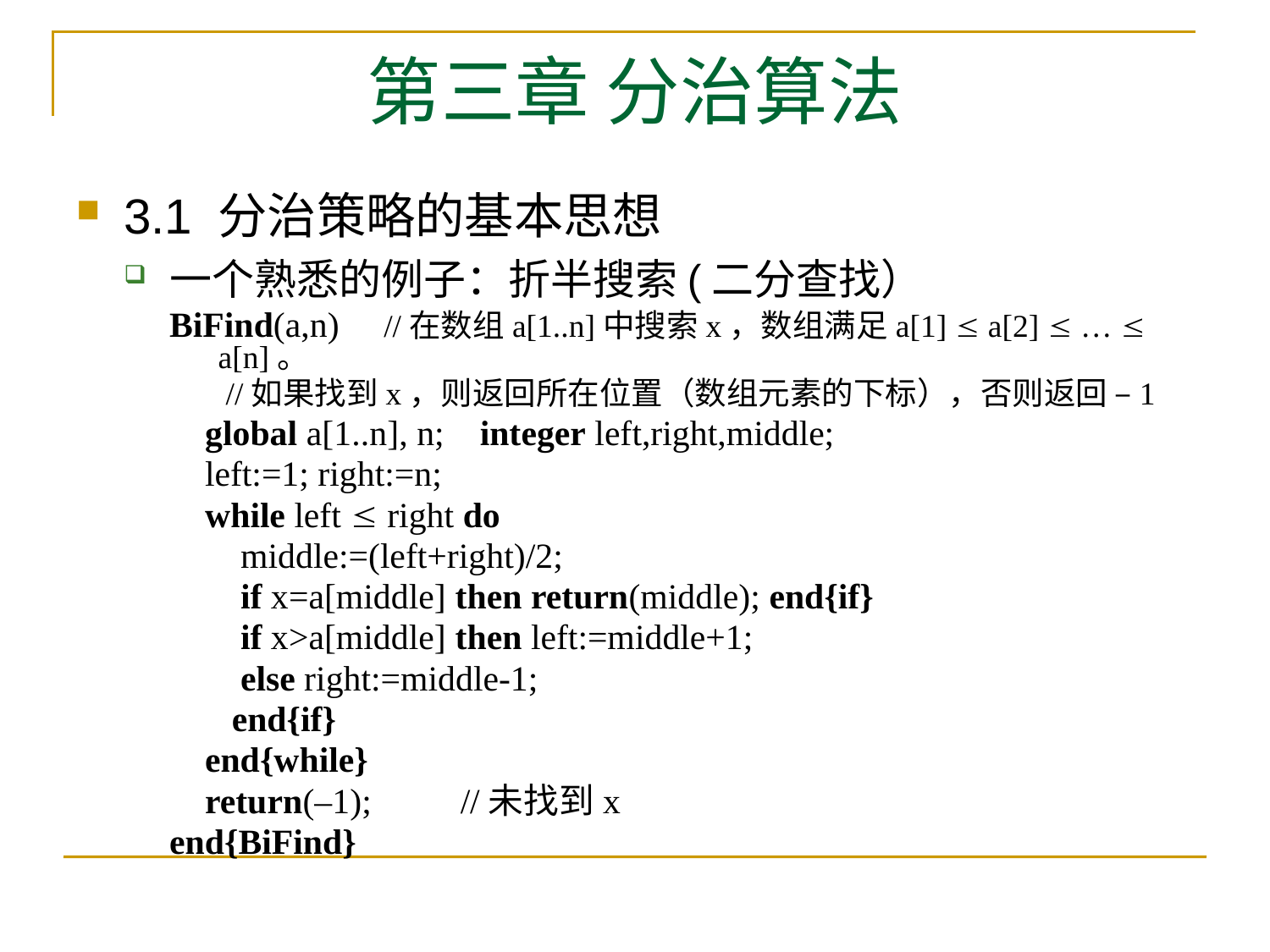

# 第三章 分治算法
3.1 分治策略的基本思想
一个熟悉的例子：折半搜索(二分查找）
BiFind(a,n)     //在数组a[1..n]中搜索x，数组满足a[1] ≤ a[2] ≤ … ≤ a[n]。
       //如果找到x，则返回所在位置（数组元素的下标），否则返回 –1
    global a[1..n], n;    integer left,right,middle;
    left:=1; right:=n;
    while left ≤ right do
        middle:=(left+right)/2;
        if x=a[middle] then return(middle); end{if}
        if x>a[middle] then left:=middle+1;
        else right:=middle-1;
       end{if}
    end{while}
    return(–1);          //未找到x
end{BiFind}